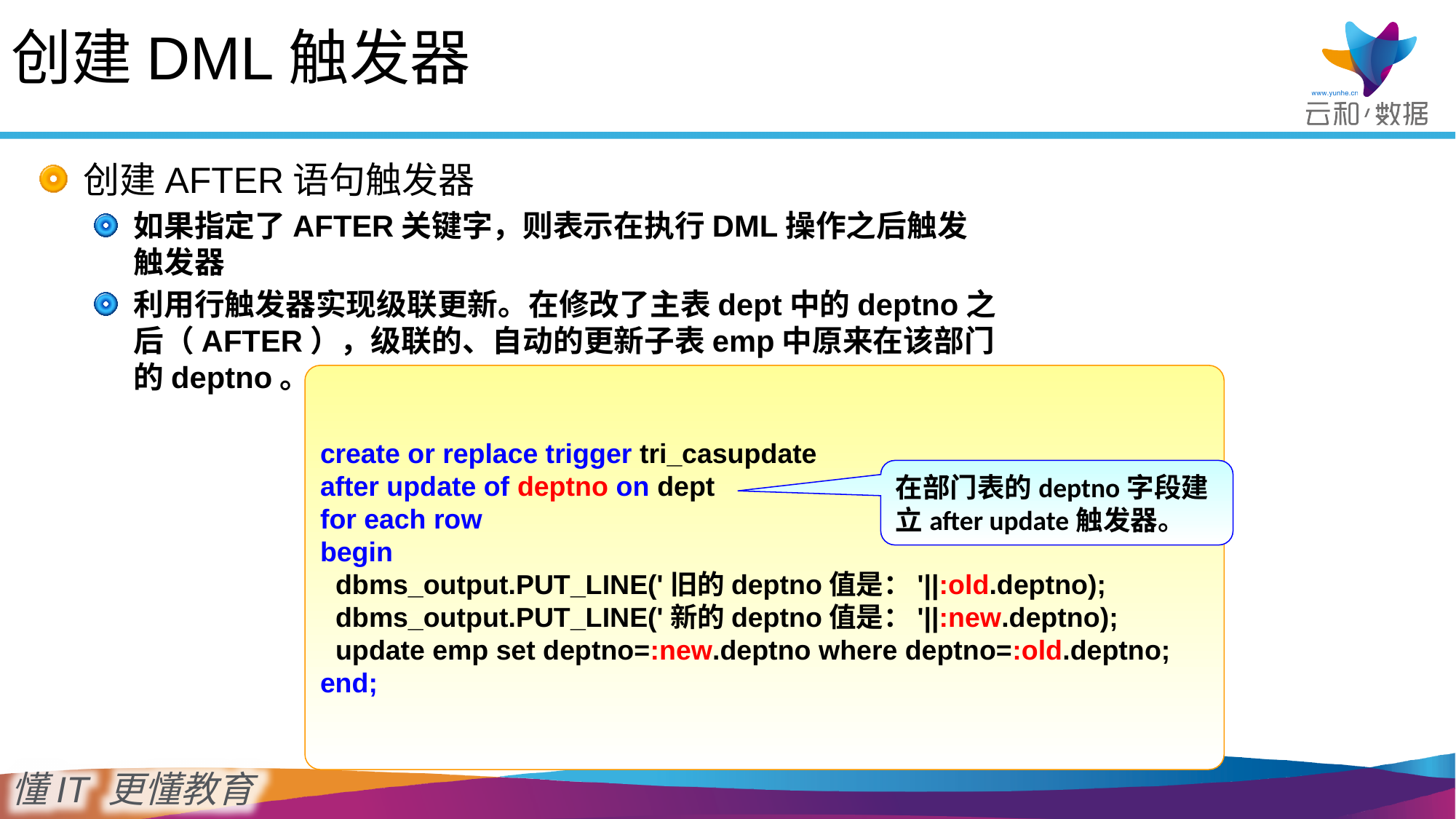

创建DML触发器
创建AFTER语句触发器
如果指定了AFTER关键字，则表示在执行DML操作之后触发触发器
利用行触发器实现级联更新。在修改了主表dept中的deptno之后（AFTER），级联的、自动的更新子表emp中原来在该部门的deptno。

create or replace trigger tri_casupdate
after update of deptno on dept
for each row
begin
  dbms_output.PUT_LINE('旧的deptno值是：'||:old.deptno);
  dbms_output.PUT_LINE('新的deptno值是：'||:new.deptno);
  update emp set deptno=:new.deptno where deptno=:old.deptno;
end;
在部门表的deptno字段建立after update触发器。